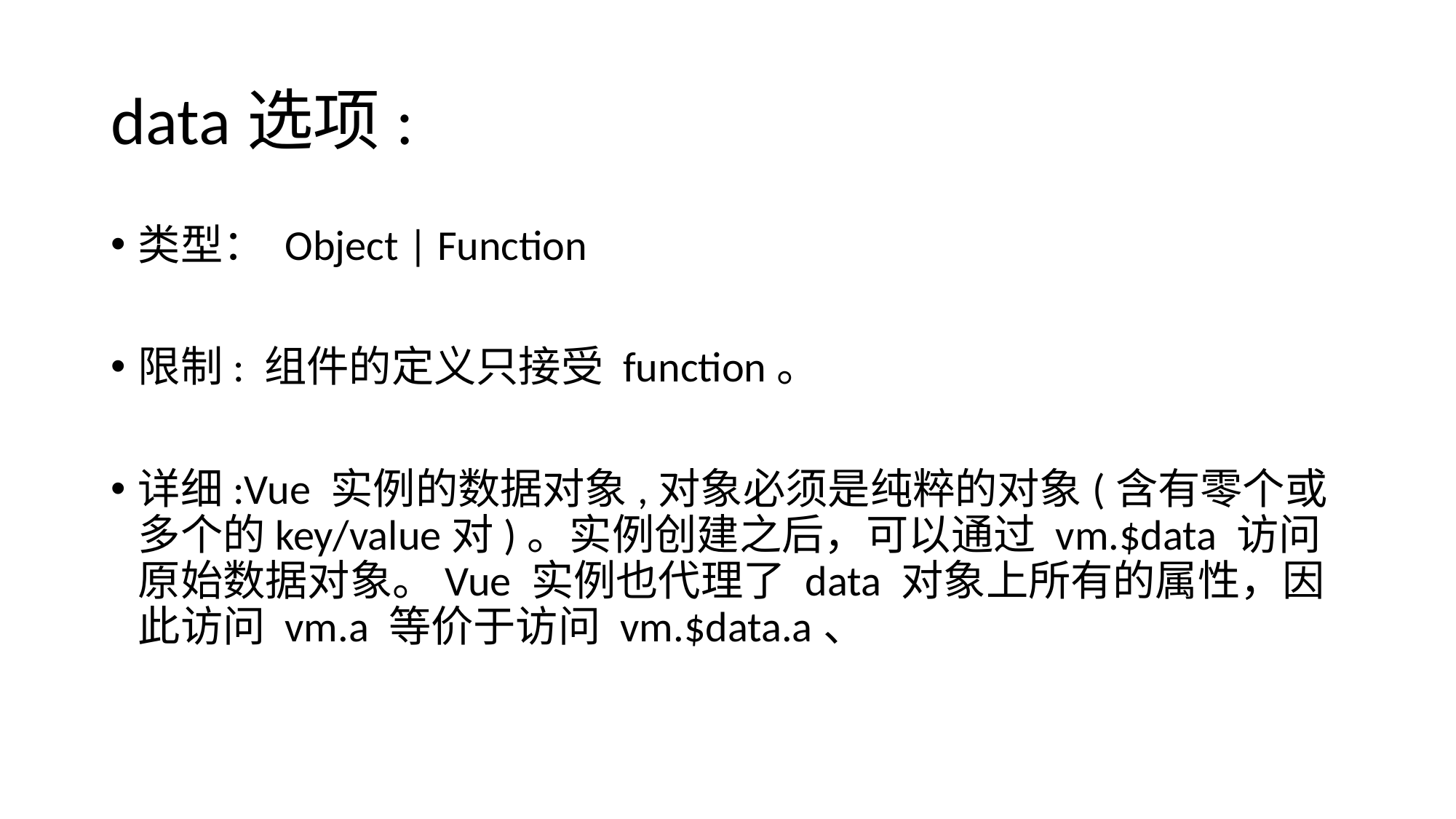

# data选项:
类型： Object | Function

限制: 组件的定义只接受 function。

详细:Vue 实例的数据对象,对象必须是纯粹的对象(含有零个或多个的key/value对)。实例创建之后，可以通过 vm.$data 访问原始数据对象。Vue 实例也代理了 data 对象上所有的属性，因此访问 vm.a 等价于访问 vm.$data.a、